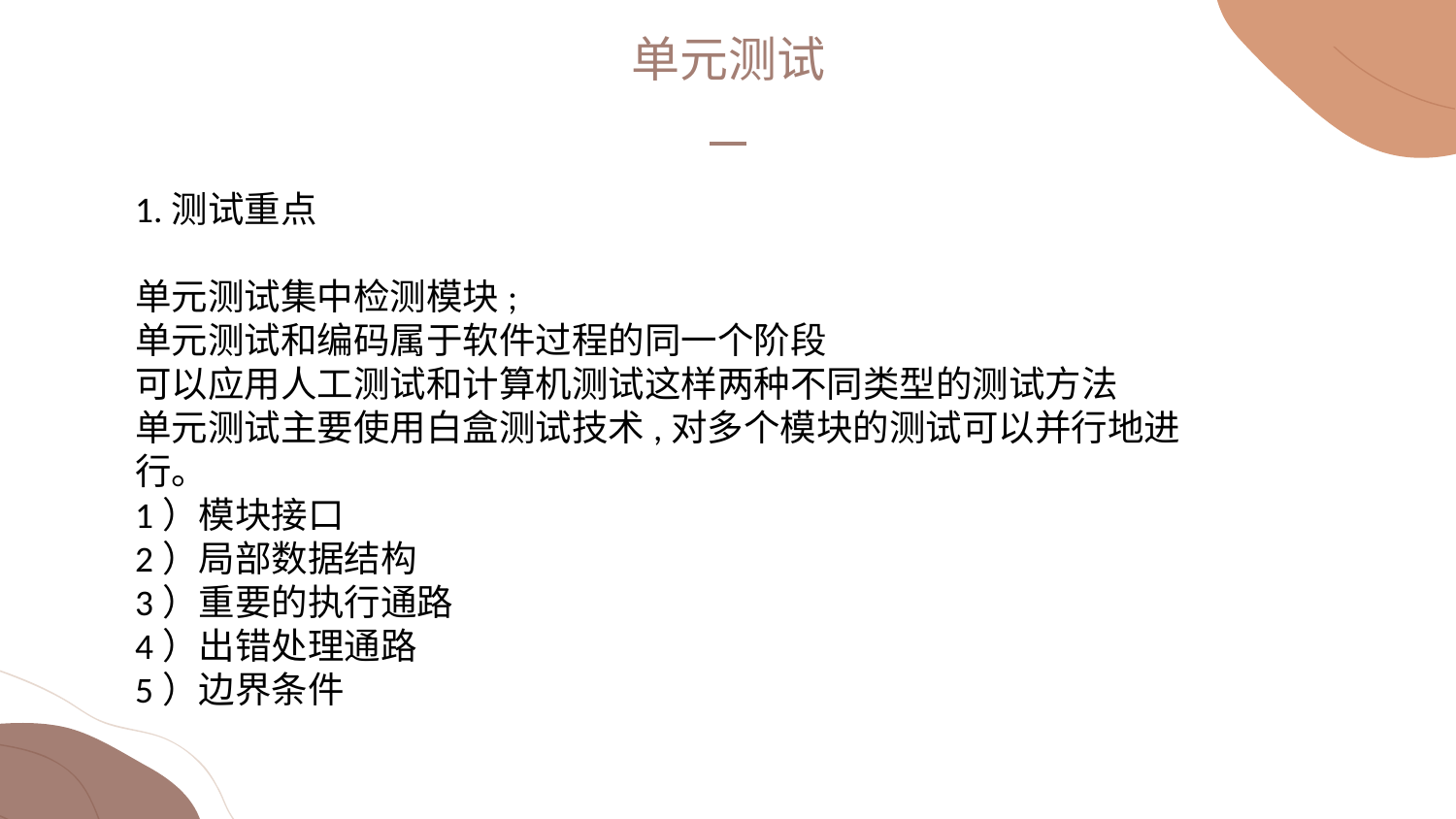

单元测试
为了
1.测试重点

单元测试集中检测模块;
单元测试和编码属于软件过程的同一个阶段
可以应用人工测试和计算机测试这样两种不同类型的测试方法
单元测试主要使用白盒测试技术,对多个模块的测试可以并行地进行。
1）模块接口
2）局部数据结构
3）重要的执行通路
4）出错处理通路
5）边界条件